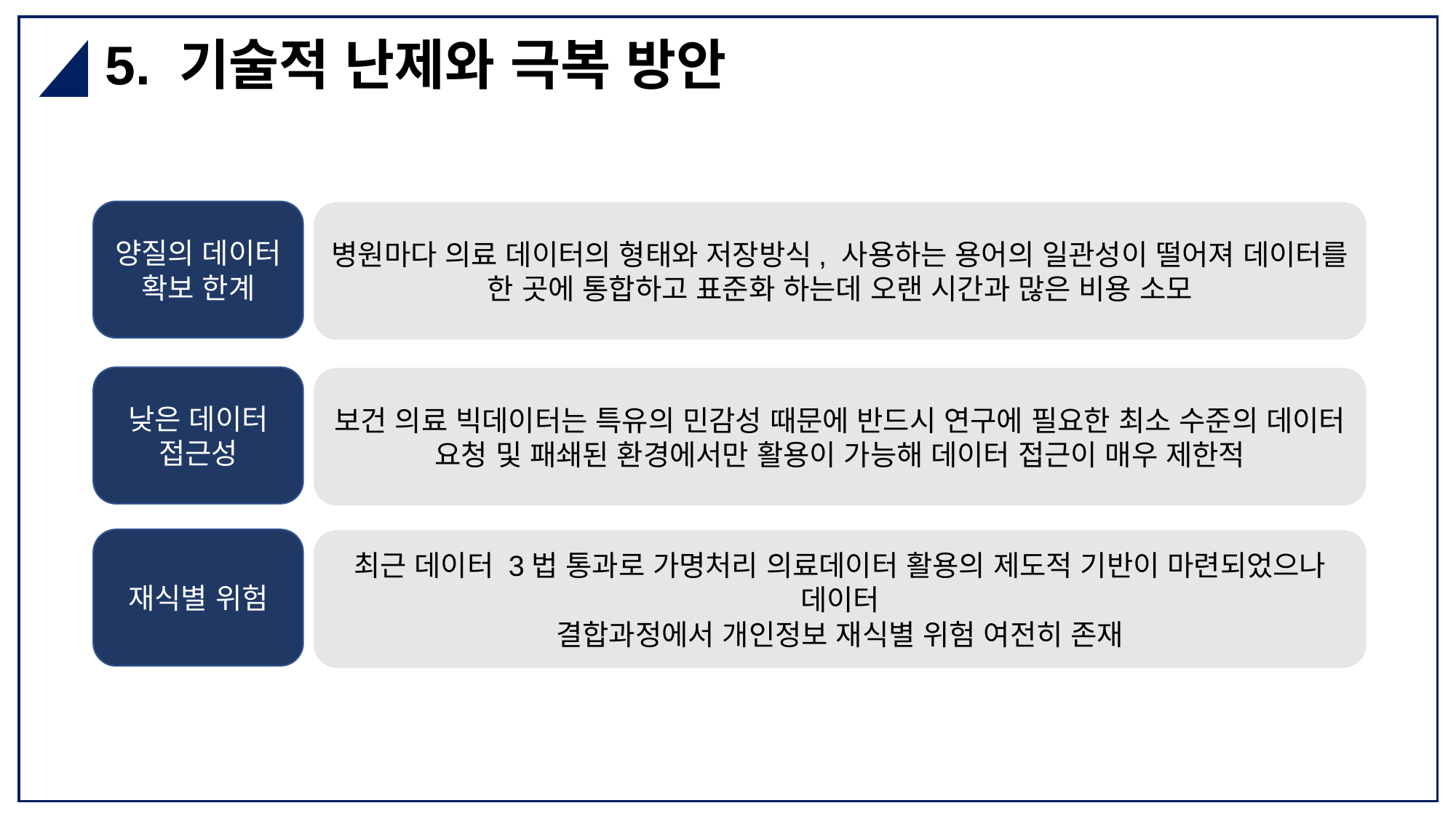

# 5. 기술적 난제와 극복 방안

양질의 데이터 확보 한계
병원마다 의료 데이터의 형태와 저장방식, 사용하는 용어의 일관성이 떨어져 데이터를 한 곳에 통합하고 표준화 하는데 오랜 시간과 많은 비용 소모
낮은 데이터 접근성
보건 의료 빅데이터는 특유의 민감성 때문에 반드시 연구에 필요한 최소 수준의 데이터 요청 및 패쇄된 환경에서만 활용이 가능해 데이터 접근이 매우 제한적
재식별 위험
최근 데이터 3법 통과로 가명처리 의료데이터 활용의 제도적 기반이 마련되었으나 데이터
결합과정에서 개인정보 재식별 위험 여전히 존재